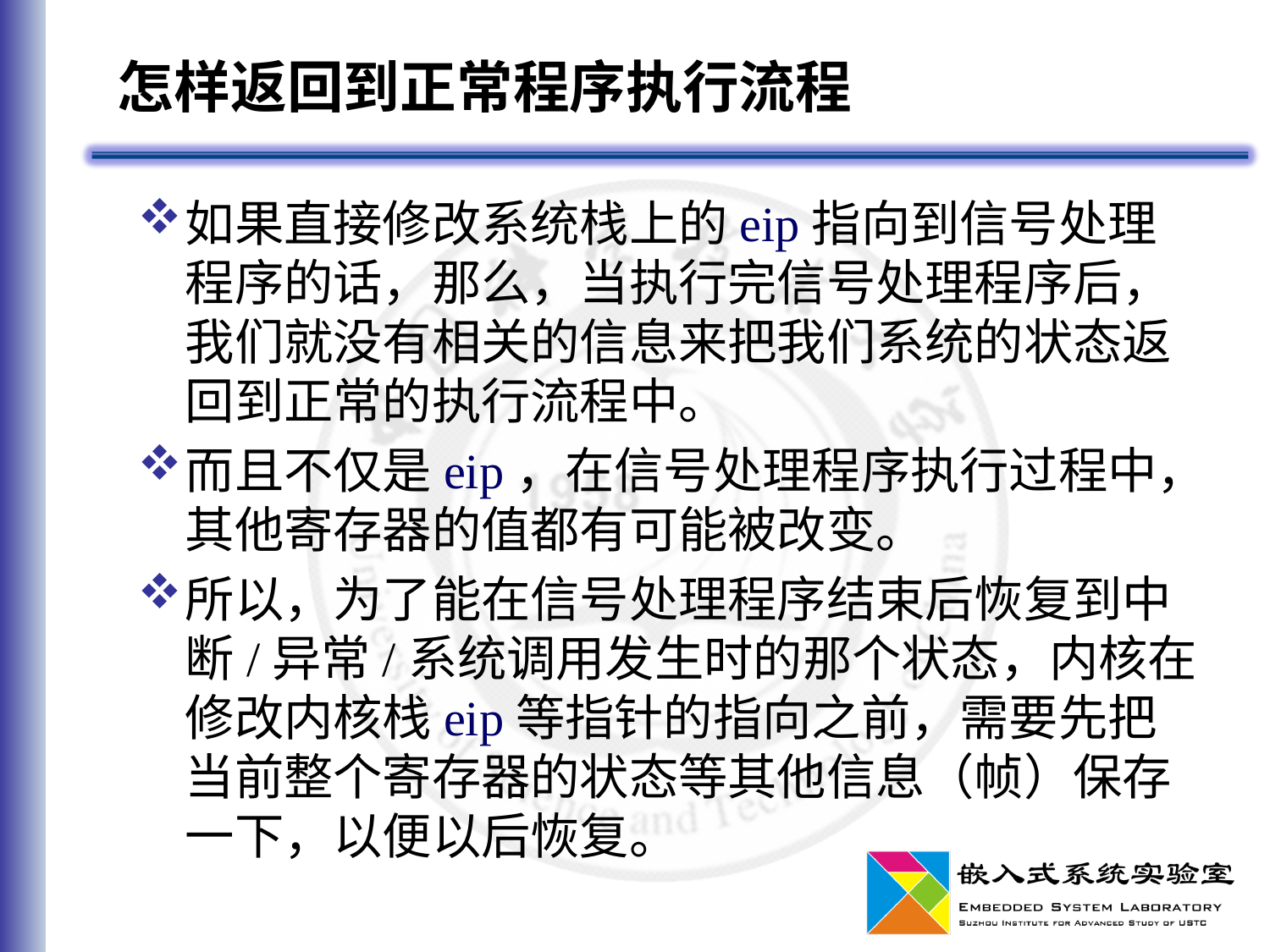

# 怎样返回到正常程序执行流程
如果直接修改系统栈上的eip指向到信号处理程序的话，那么，当执行完信号处理程序后，我们就没有相关的信息来把我们系统的状态返回到正常的执行流程中。
而且不仅是eip，在信号处理程序执行过程中，其他寄存器的值都有可能被改变。
所以，为了能在信号处理程序结束后恢复到中断/异常/系统调用发生时的那个状态，内核在修改内核栈eip等指针的指向之前，需要先把当前整个寄存器的状态等其他信息（帧）保存一下，以便以后恢复。